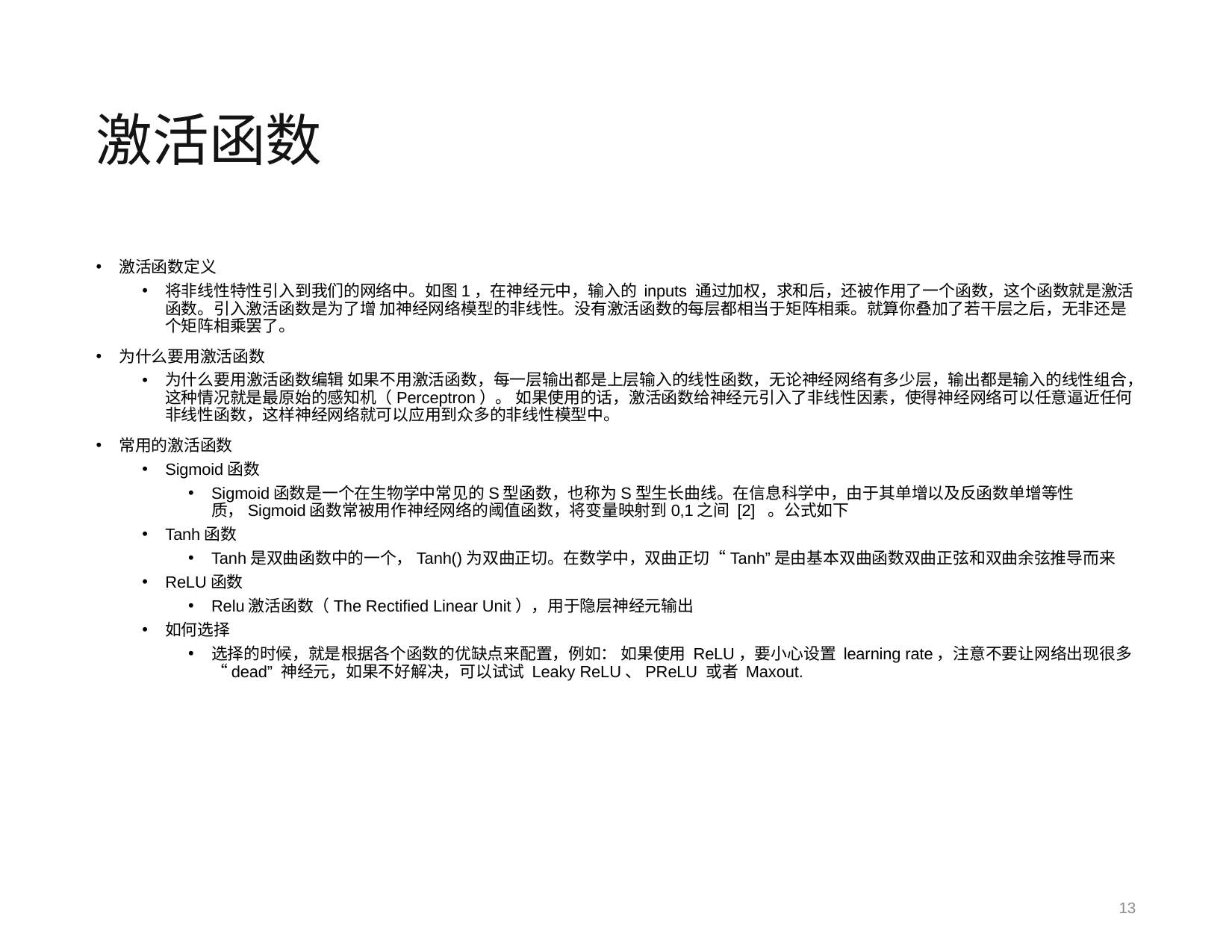

# 激活函数
激活函数定义
将非线性特性引入到我们的网络中。如图1，在神经元中，输入的 inputs 通过加权，求和后，还被作用了一个函数，这个函数就是激活函数。引入激活函数是为了增 加神经网络模型的非线性。没有激活函数的每层都相当于矩阵相乘。就算你叠加了若干层之后，无非还是个矩阵相乘罢了。
为什么要用激活函数
为什么要用激活函数编辑 如果不用激活函数，每一层输出都是上层输入的线性函数，无论神经网络有多少层，输出都是输入的线性组合，这种情况就是最原始的感知机（Perceptron）。 如果使用的话，激活函数给神经元引入了非线性因素，使得神经网络可以任意逼近任何非线性函数，这样神经网络就可以应用到众多的非线性模型中。
常用的激活函数
Sigmoid函数
Sigmoid函数是一个在生物学中常见的S型函数，也称为S型生长曲线。在信息科学中，由于其单增以及反函数单增等性质，Sigmoid函数常被用作神经网络的阈值函数，将变量映射到0,1之间 [2]  。公式如下
Tanh函数
Tanh是双曲函数中的一个，Tanh()为双曲正切。在数学中，双曲正切“Tanh”是由基本双曲函数双曲正弦和双曲余弦推导而来
ReLU函数
Relu激活函数（The Rectified Linear Unit），用于隐层神经元输出
如何选择
选择的时候，就是根据各个函数的优缺点来配置，例如： 如果使用 ReLU，要小心设置 learning rate，注意不要让网络出现很多 “dead” 神经元，如果不好解决，可以试试 Leaky ReLU、PReLU 或者 Maxout.

13